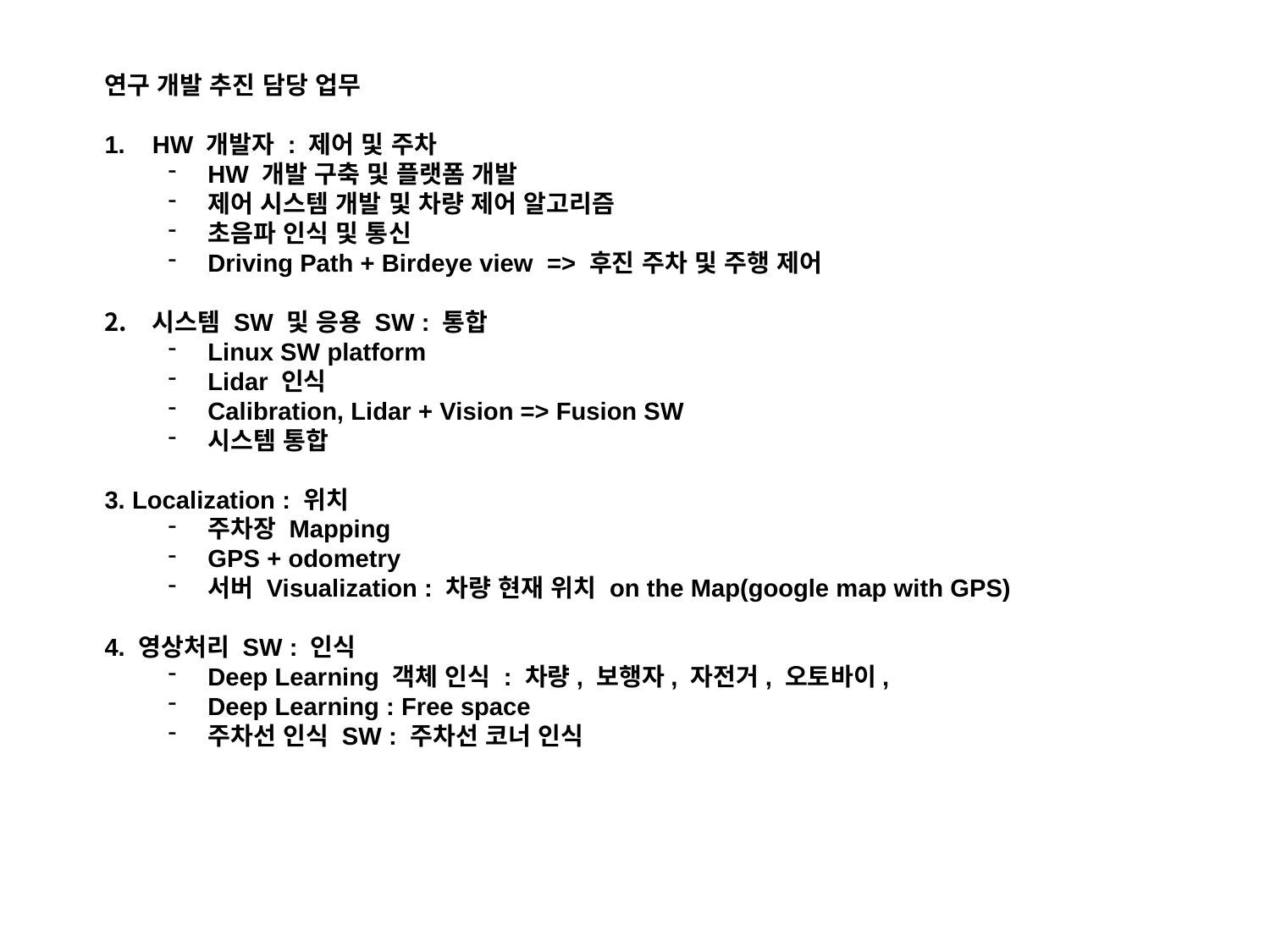

연구 개발 추진 담당 업무

HW 개발자 : 제어 및 주차
HW 개발 구축 및 플랫폼 개발
제어 시스템 개발 및 차량 제어 알고리즘
초음파 인식 및 통신
Driving Path + Birdeye view  => 후진 주차 및 주행 제어

시스템 SW 및 응용 SW : 통합
Linux SW platform
Lidar 인식
Calibration, Lidar + Vision => Fusion SW
시스템 통합

3. Localization : 위치
주차장 Mapping
GPS + odometry
서버 Visualization : 차량 현재 위치 on the Map(google map with GPS)

4. 영상처리 SW : 인식
Deep Learning 객체 인식 : 차량, 보행자, 자전거, 오토바이,
Deep Learning : Free space
주차선 인식 SW : 주차선 코너 인식